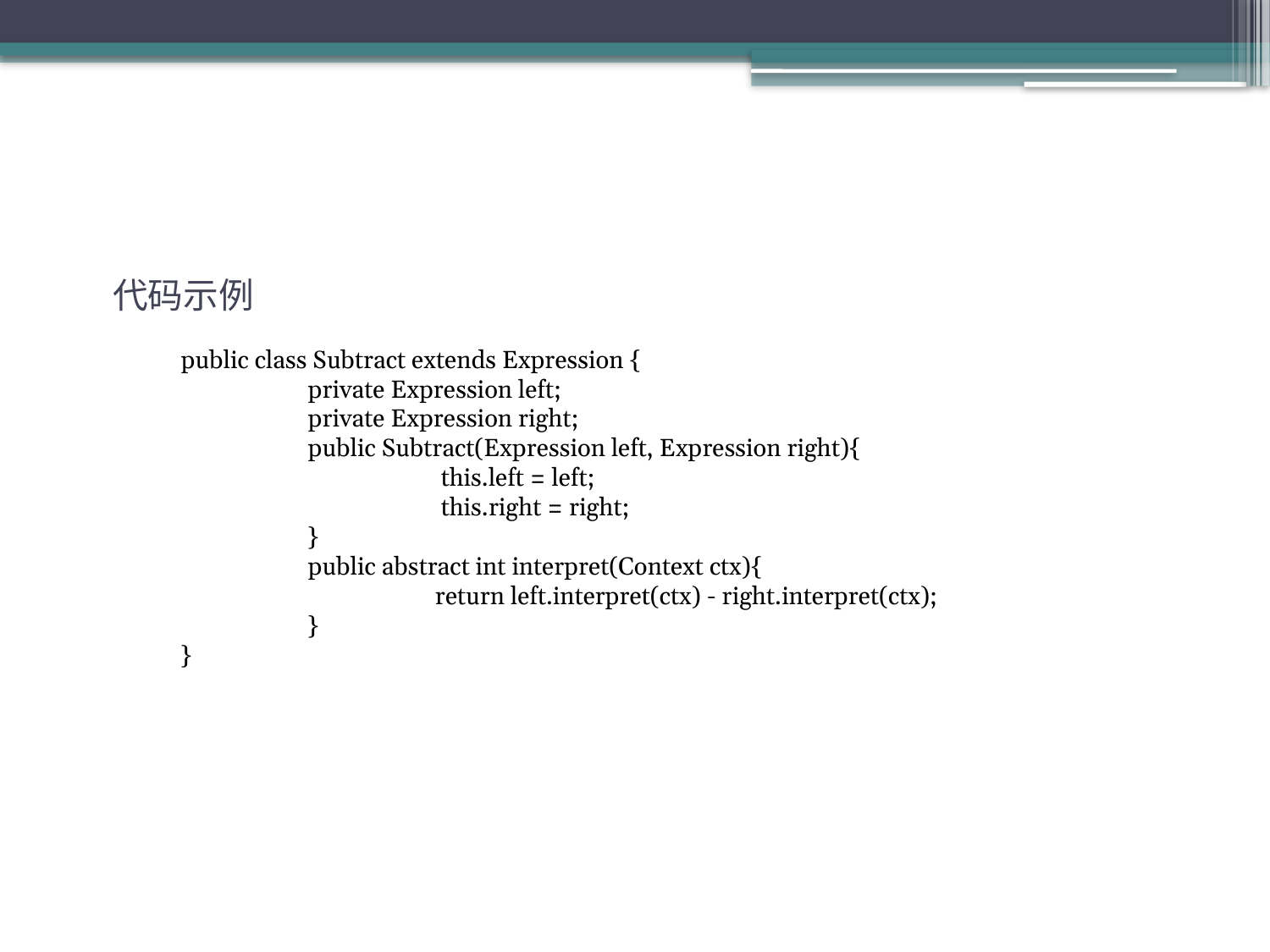

代码示例
public class Subtract extends Expression {
	private Expression left;
	private Expression right;
	public Subtract(Expression left, Expression right){
		 this.left = left;
		 this.right = right;
	}
	public abstract int interpret(Context ctx){
		return left.interpret(ctx) - right.interpret(ctx);
	}
}